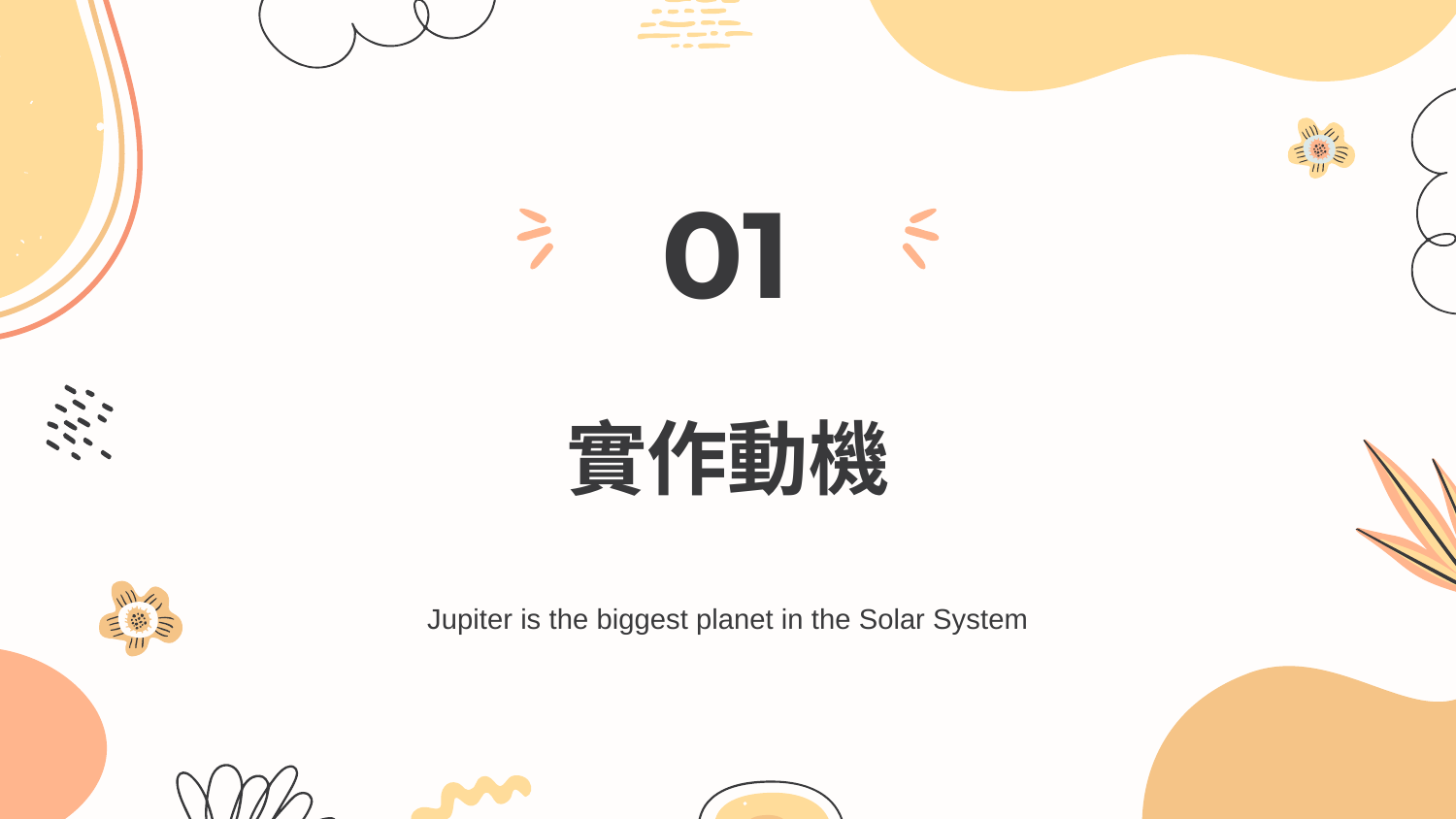

01

# 實作動機
Jupiter is the biggest planet in the Solar System